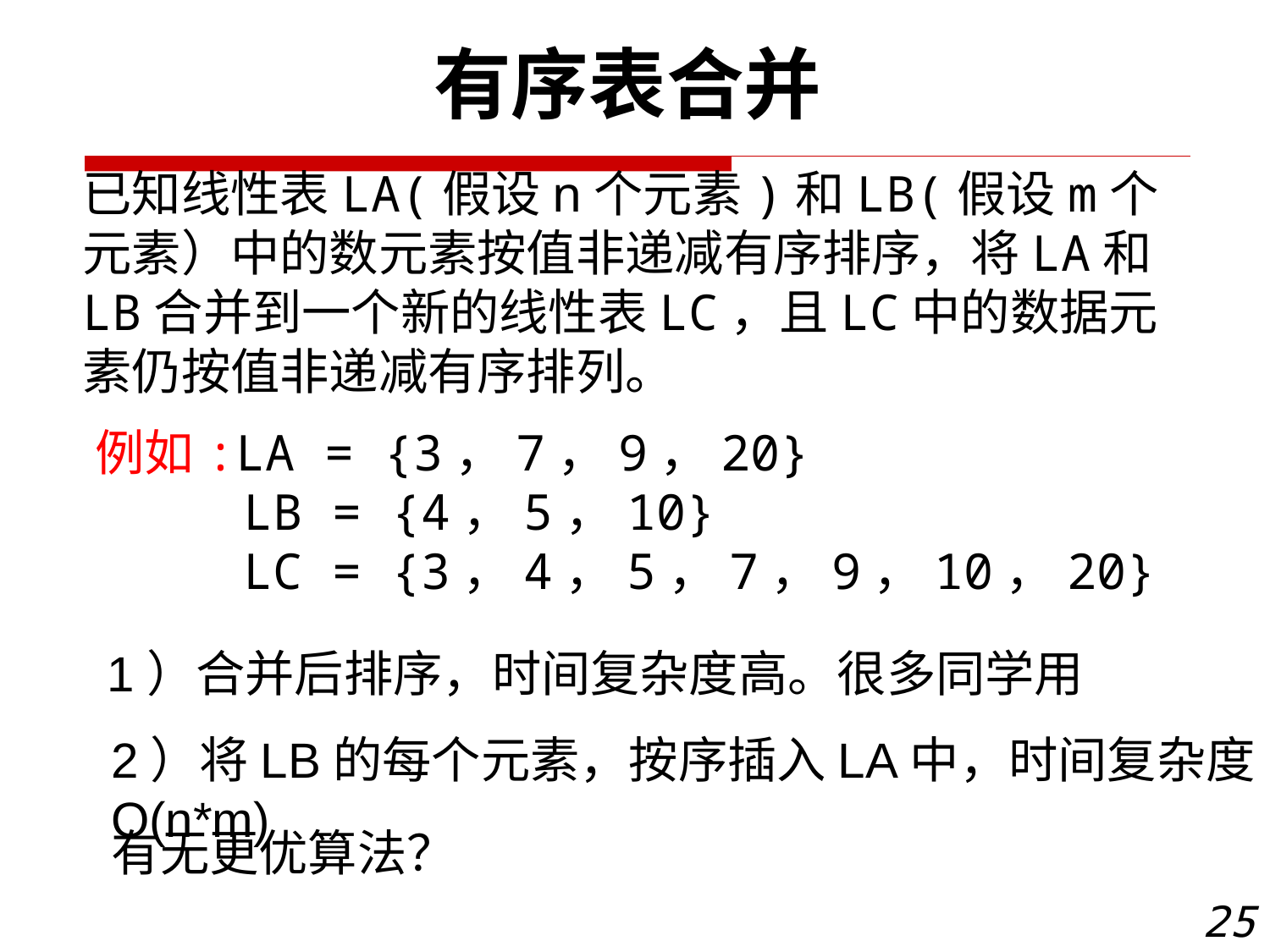

有序表合并
已知线性表LA(假设n个元素)和LB(假设m个元素）中的数元素按值非递减有序排序，将LA和LB合并到一个新的线性表LC，且LC中的数据元素仍按值非递减有序排列。
例如:LA = {3，7，9，20}
     LB = {4，5，10}
     LC = {3，4，5，7，9，10，20}
1）合并后排序，时间复杂度高。很多同学用
2）将LB的每个元素，按序插入LA中，时间复杂度O(n*m)
有无更优算法？
25